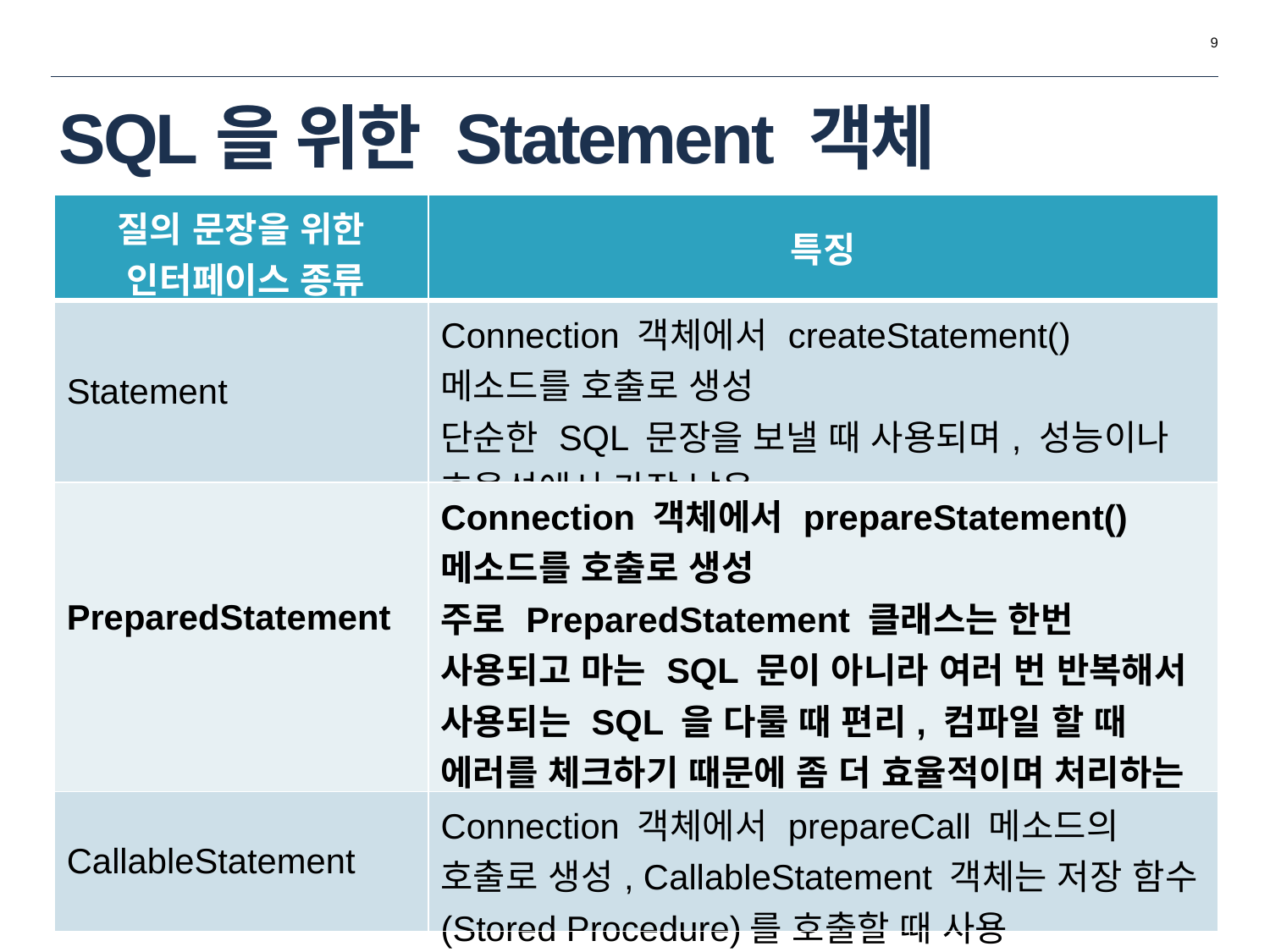

9
# SQL을 위한 Statement 객체
| 질의 문장을 위한 인터페이스 종류 | 특징 |
| --- | --- |
| Statement | Connection 객체에서 createStatement() 메소드를 호출로 생성 단순한 SQL 문장을 보낼 때 사용되며, 성능이나 효율성에서 가장 낮음 |
| PreparedStatement | Connection 객체에서 prepareStatement() 메소드를 호출로 생성 주로 PreparedStatement 클래스는 한번 사용되고 마는 SQL 문이 아니라 여러 번 반복해서 사용되는 SQL 을 다룰 때 편리, 컴파일 할 때 에러를 체크하기 때문에 좀 더 효율적이며 처리하는 속도 역시 훨씬 빠름 |
| CallableStatement | Connection 객체에서 prepareCall 메소드의 호출로 생성, CallableStatement 객체는 저장 함수(Stored Procedure)를 호출할 때 사용 |